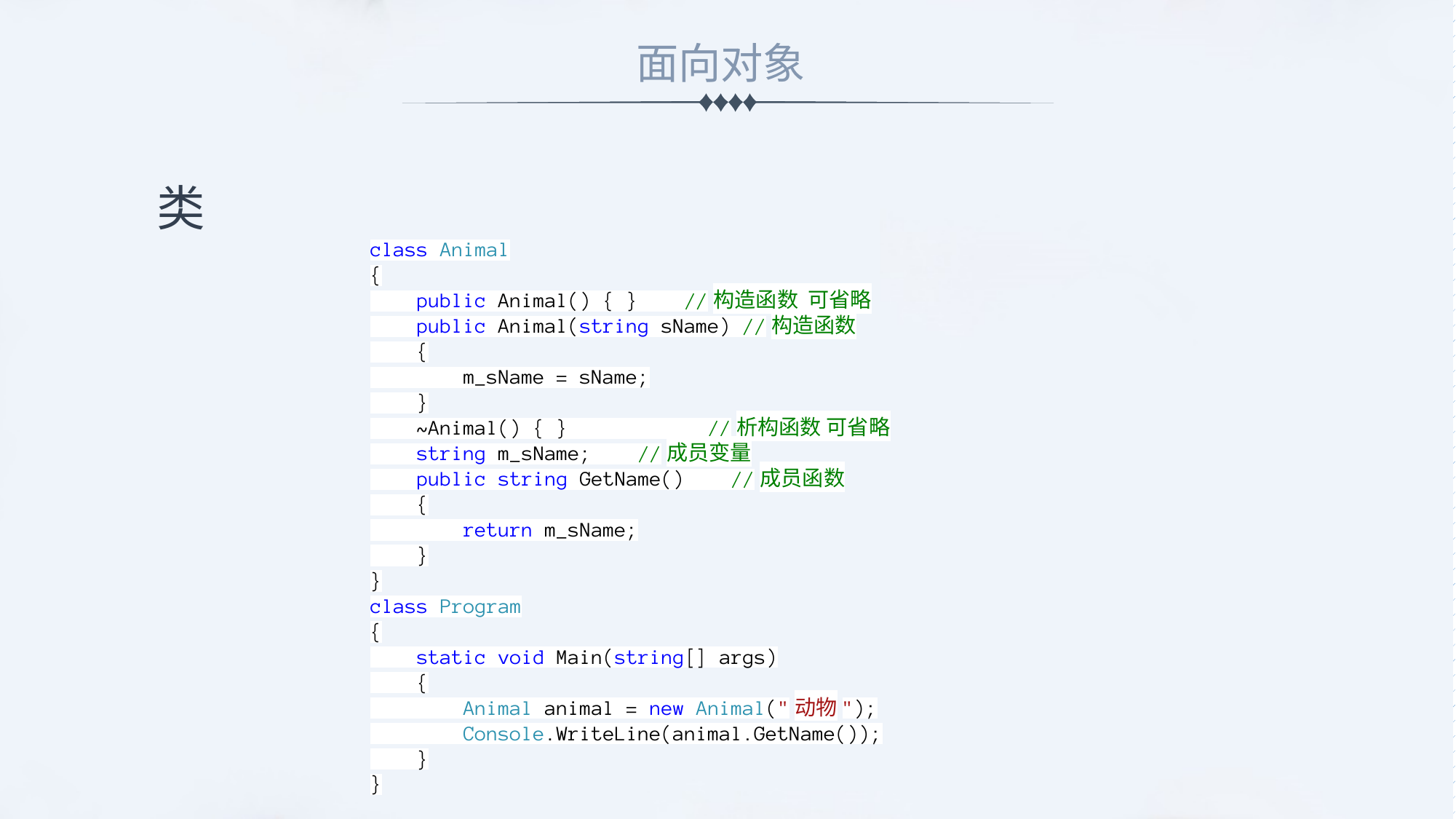

类
class Animal
{
    public Animal() { }    //构造函数  可省略
    public Animal(string sName) //构造函数
    {
        m_sName = sName;
    }
    ~Animal() { }            //析构函数 可省略
    string m_sName;    //成员变量
    public string GetName()    //成员函数
    {
        return m_sName;
    }
}
class Program
{
    static void Main(string[] args)
    {
        Animal animal = new Animal("动物");
        Console.WriteLine(animal.GetName());
    }
}